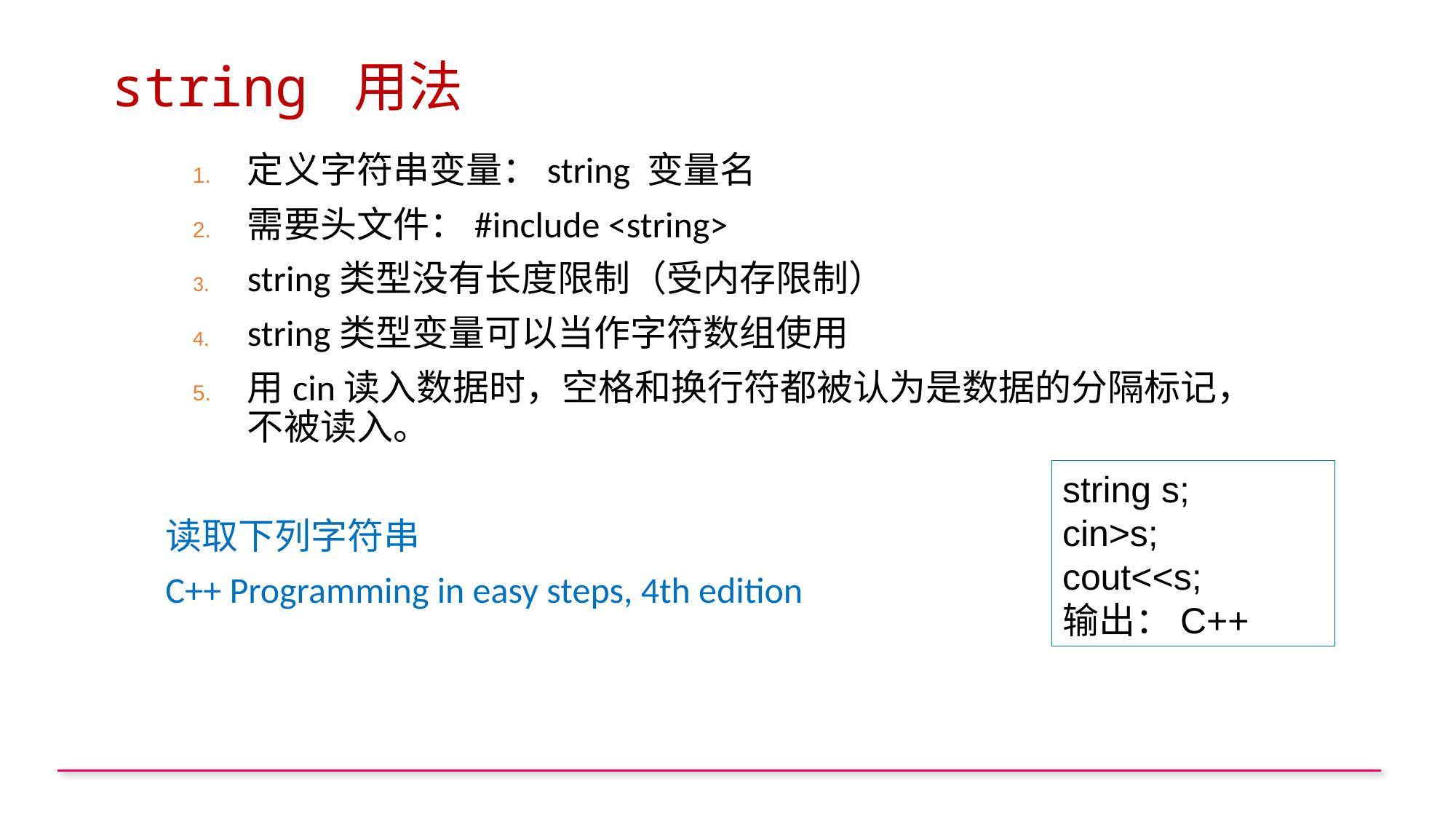

# string 用法
定义字符串变量：string 变量名
需要头文件：#include <string>
string类型没有长度限制（受内存限制）
string类型变量可以当作字符数组使用
用cin读入数据时，空格和换行符都被认为是数据的分隔标记，不被读入。

读取下列字符串
C++ Programming in easy steps, 4th edition

string s;
cin>s;
cout<<s;
输出：C++